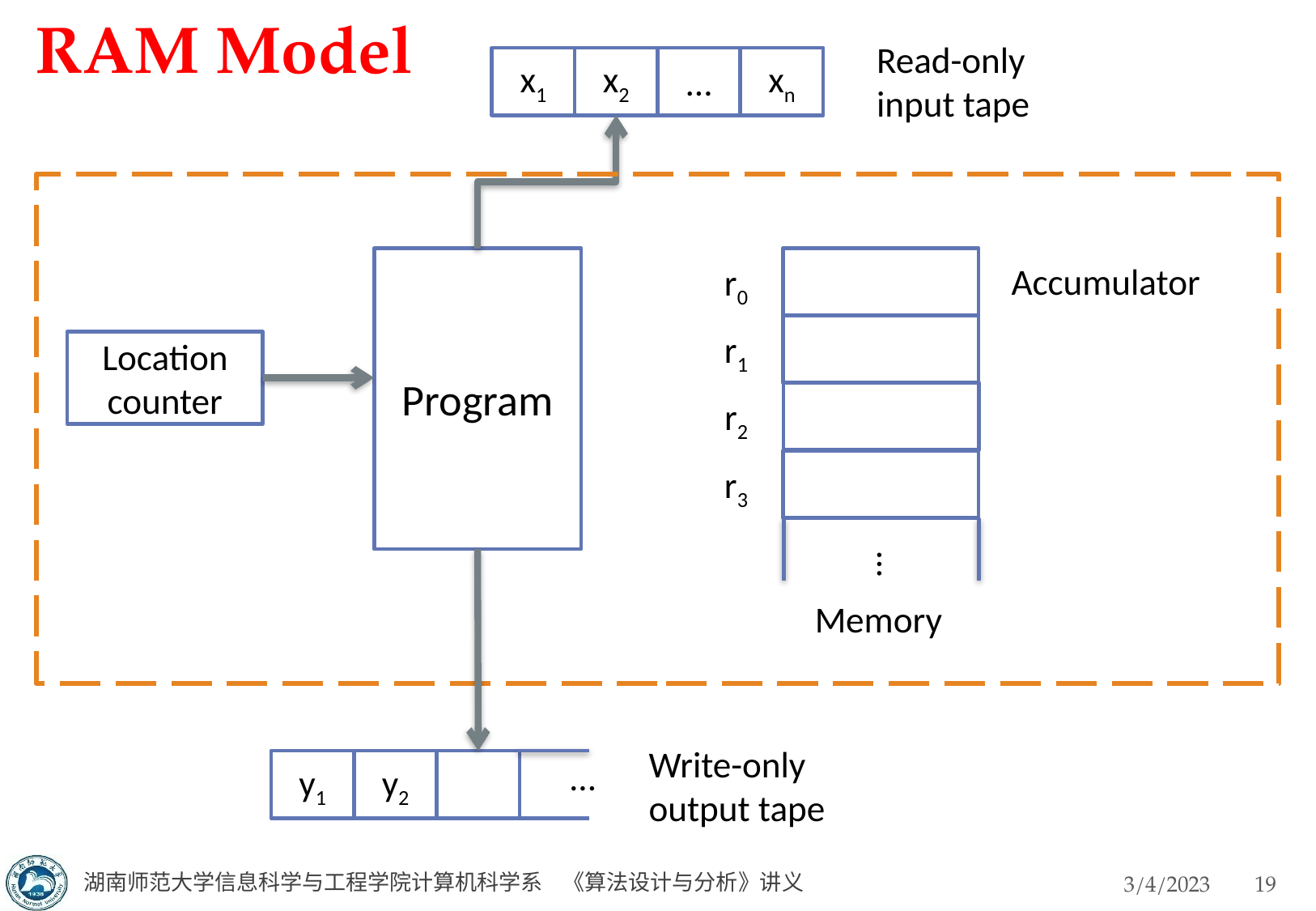

# RAM Model
Read-only input tape
x1
x2
…
xn

Program
Accumulator
r0

r1
Location counter

r2

r3
…
Memory
Write-only output tape
…
y1
y2

湖南师范大学信息科学与工程学院计算机科学系   《算法设计与分析》讲义
3/4/2023
19